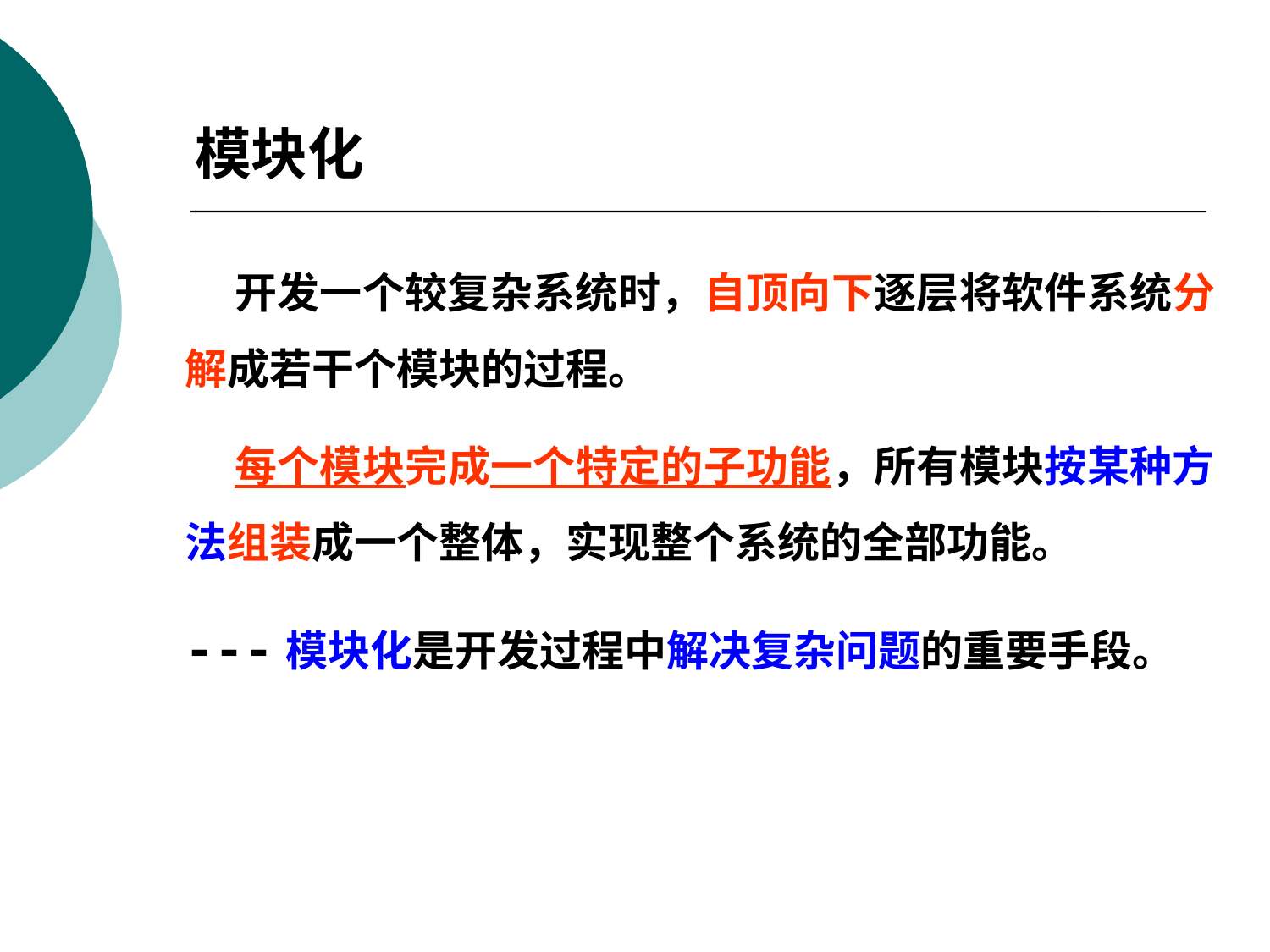

模块化
    开发一个较复杂系统时，自顶向下逐层将软件系统分解成若干个模块的过程。
    每个模块完成一个特定的子功能，所有模块按某种方法组装成一个整体，实现整个系统的全部功能。
---模块化是开发过程中解决复杂问题的重要手段。